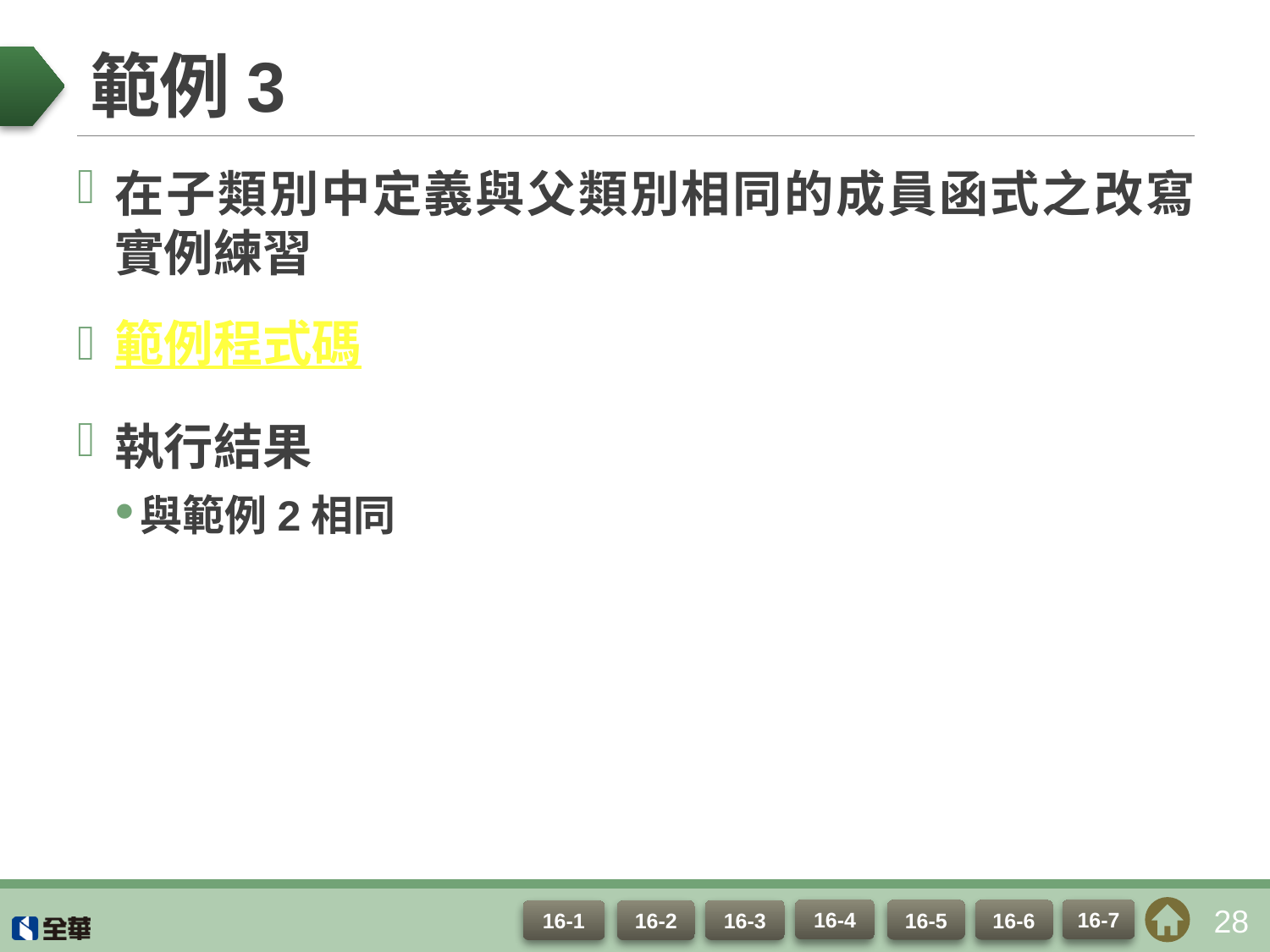

# 範例3
在子類別中定義與父類別相同的成員函式之改寫實例練習
範例程式碼
執行結果
與範例2相同

28